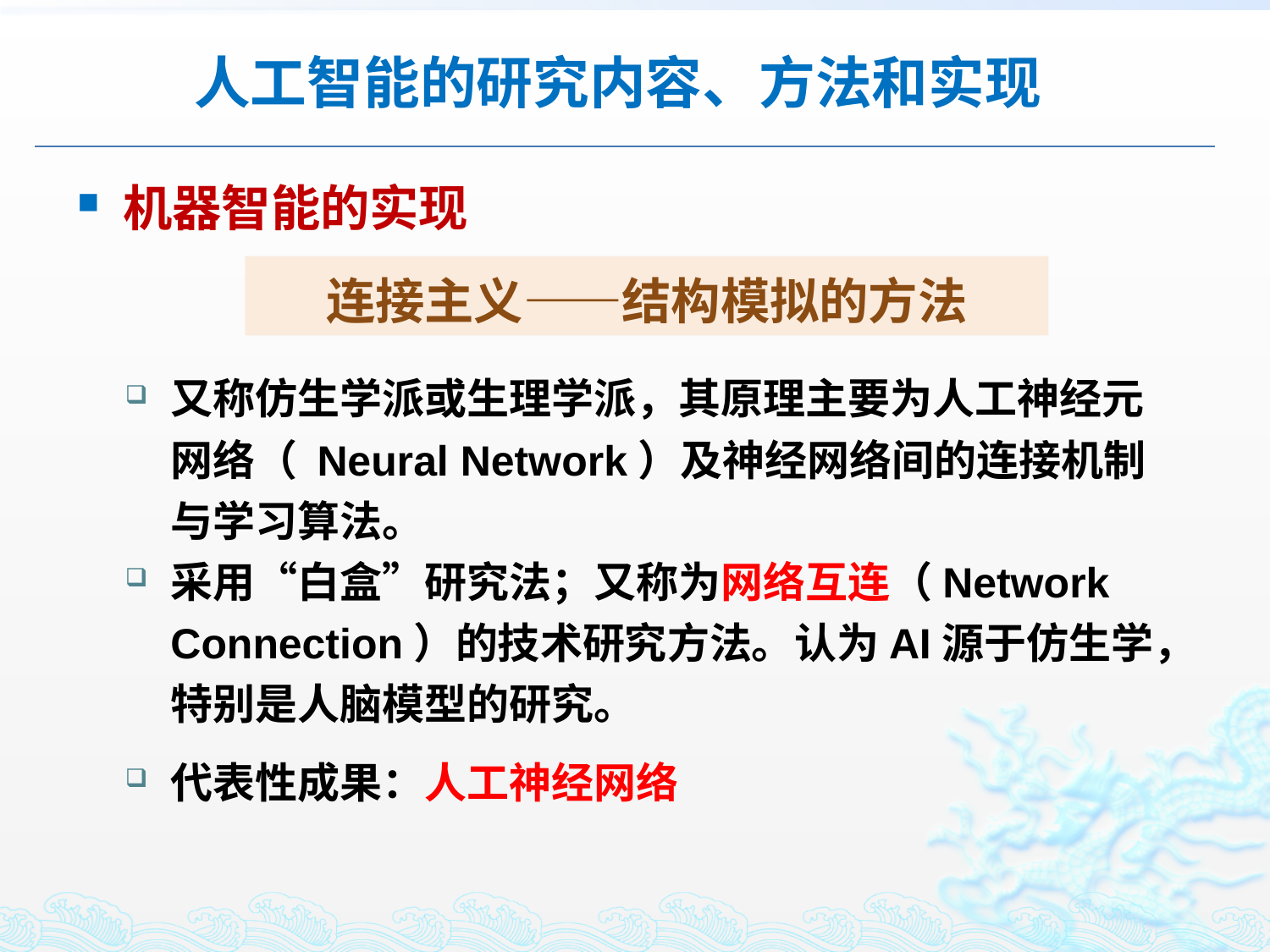

人工智能的研究内容、方法和实现
 机器智能的实现
连接主义——结构模拟的方法
又称仿生学派或生理学派，其原理主要为人工神经元网络（ Neural Network）及神经网络间的连接机制与学习算法。
采用“白盒”研究法；又称为网络互连（Network Connection）的技术研究方法。认为AI源于仿生学，特别是人脑模型的研究。

代表性成果：人工神经网络